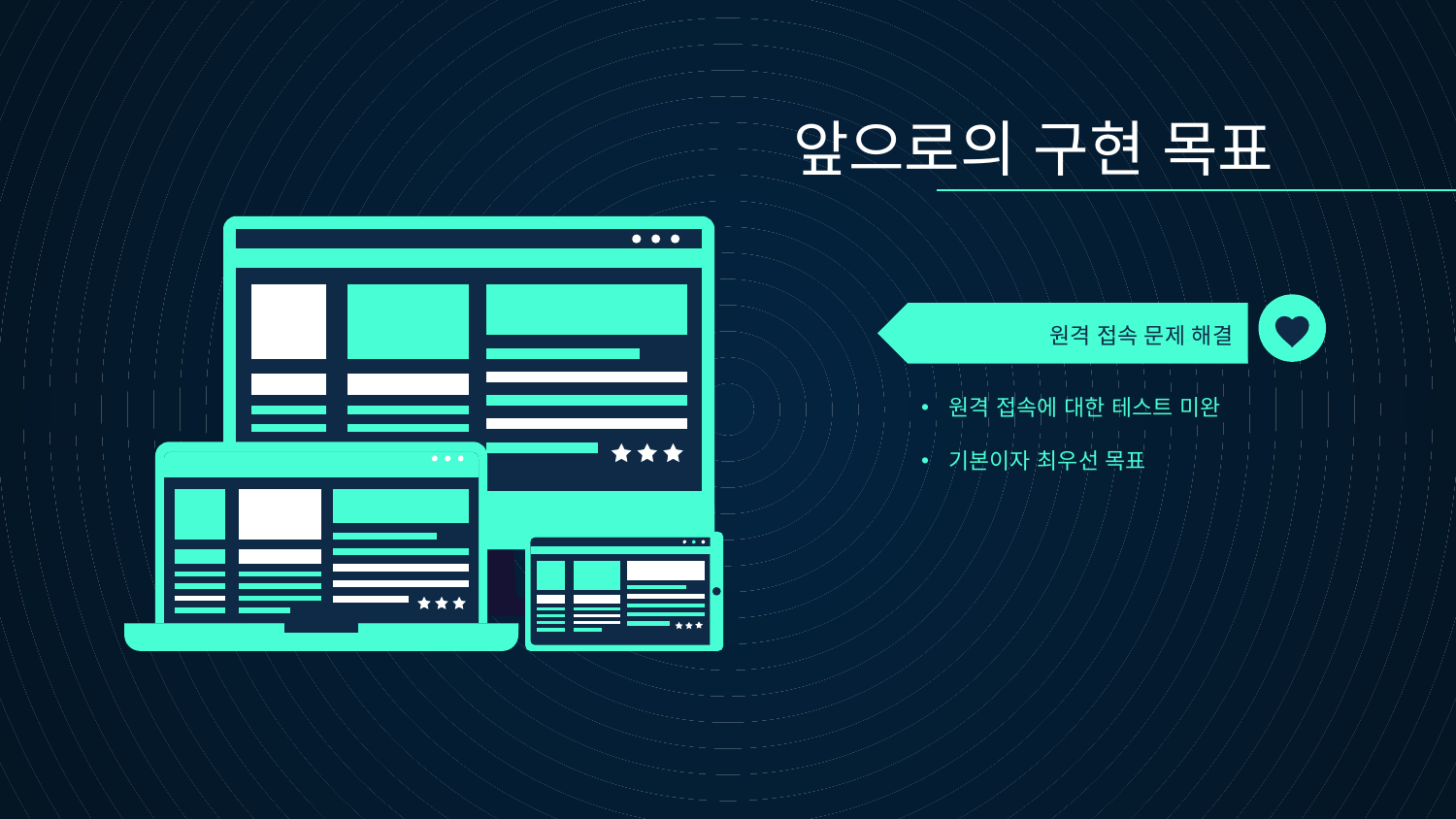

앞으로의 구현 목표

원격 접속 문제 해결

원격 접속에 대한 테스트 미완

기본이자 최우선 목표